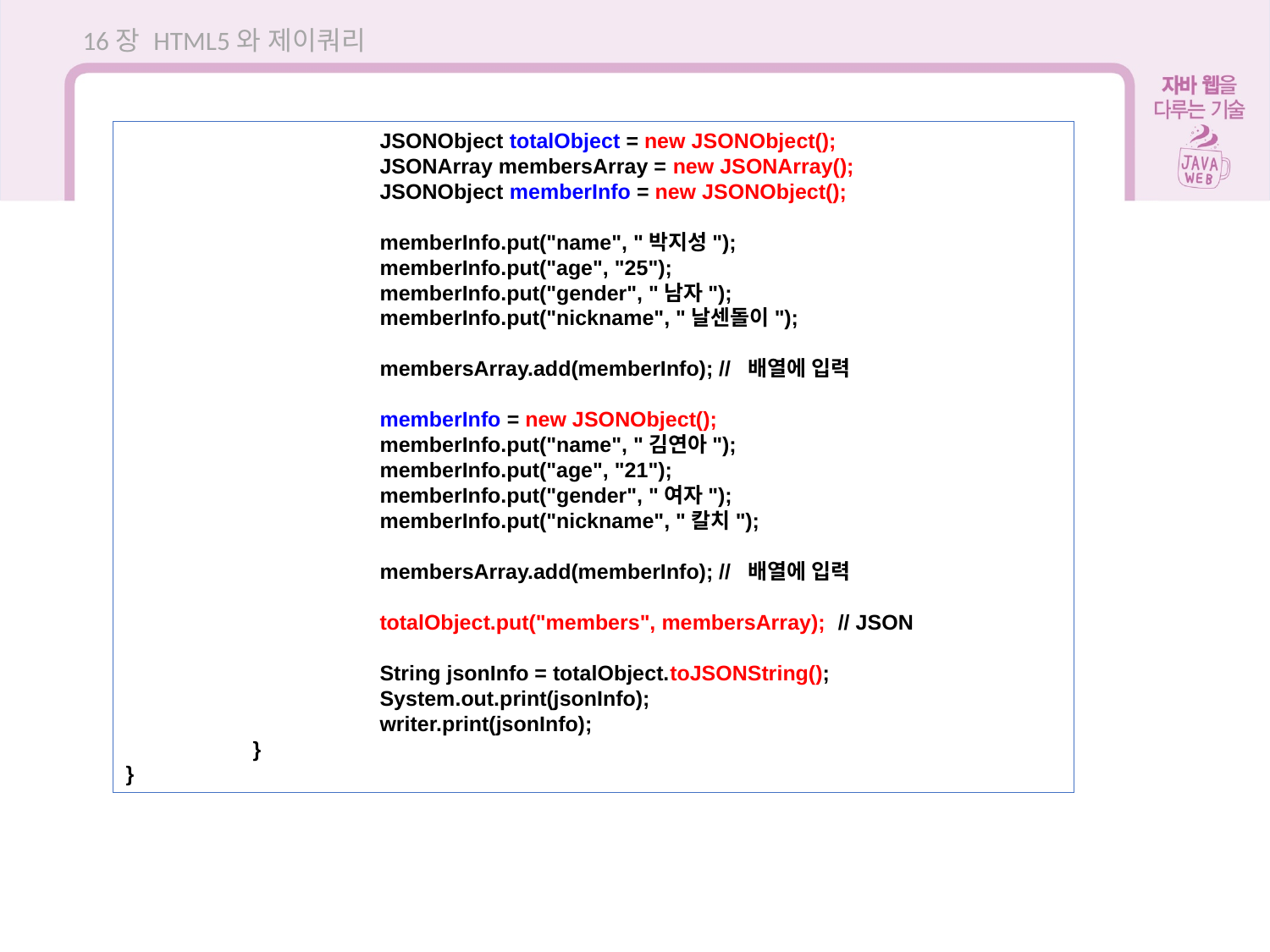

16장 HTML5와 제이쿼리
		JSONObject totalObject = new JSONObject();
		JSONArray membersArray = new JSONArray();
		JSONObject memberInfo = new JSONObject();

		memberInfo.put("name", "박지성");
		memberInfo.put("age", "25");
		memberInfo.put("gender", "남자");
		memberInfo.put("nickname", "날센돌이");

		membersArray.add(memberInfo); //  배열에 입력

		memberInfo = new JSONObject();
		memberInfo.put("name", "김연아");
		memberInfo.put("age", "21");
		memberInfo.put("gender", "여자");
		memberInfo.put("nickname", "칼치");

		membersArray.add(memberInfo); //  배열에 입력

		totalObject.put("members", membersArray);  // JSON

		String jsonInfo = totalObject.toJSONString();
		System.out.print(jsonInfo);
		writer.print(jsonInfo);
	}
}